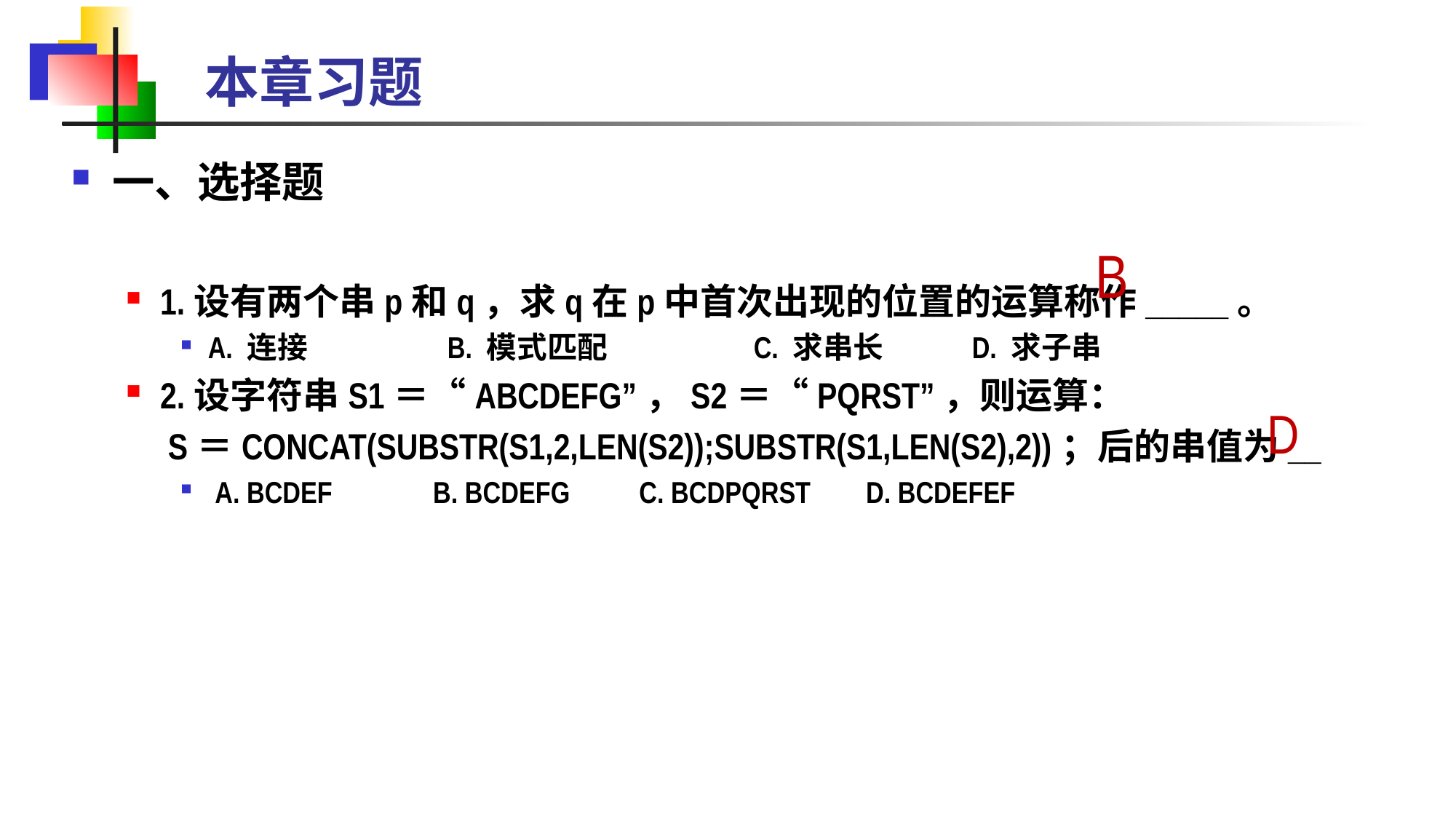

# 本章习题
一、选择题

1.设有两个串p和q，求q在p中首次出现的位置的运算称作_____。
A. 连接      	  B. 模式匹配       	C. 求串长         	D. 求子串
2.设字符串S1＝“ABCDEFG”，S2＝“PQRST”，则运算：
     S＝CONCAT(SUBSTR(S1,2,LEN(S2));SUBSTR(S1,LEN(S2),2))；后的串值为__
 A. BCDEF       	 B. BCDEFG          C. BCDPQRST        D. BCDEFEF

B
D